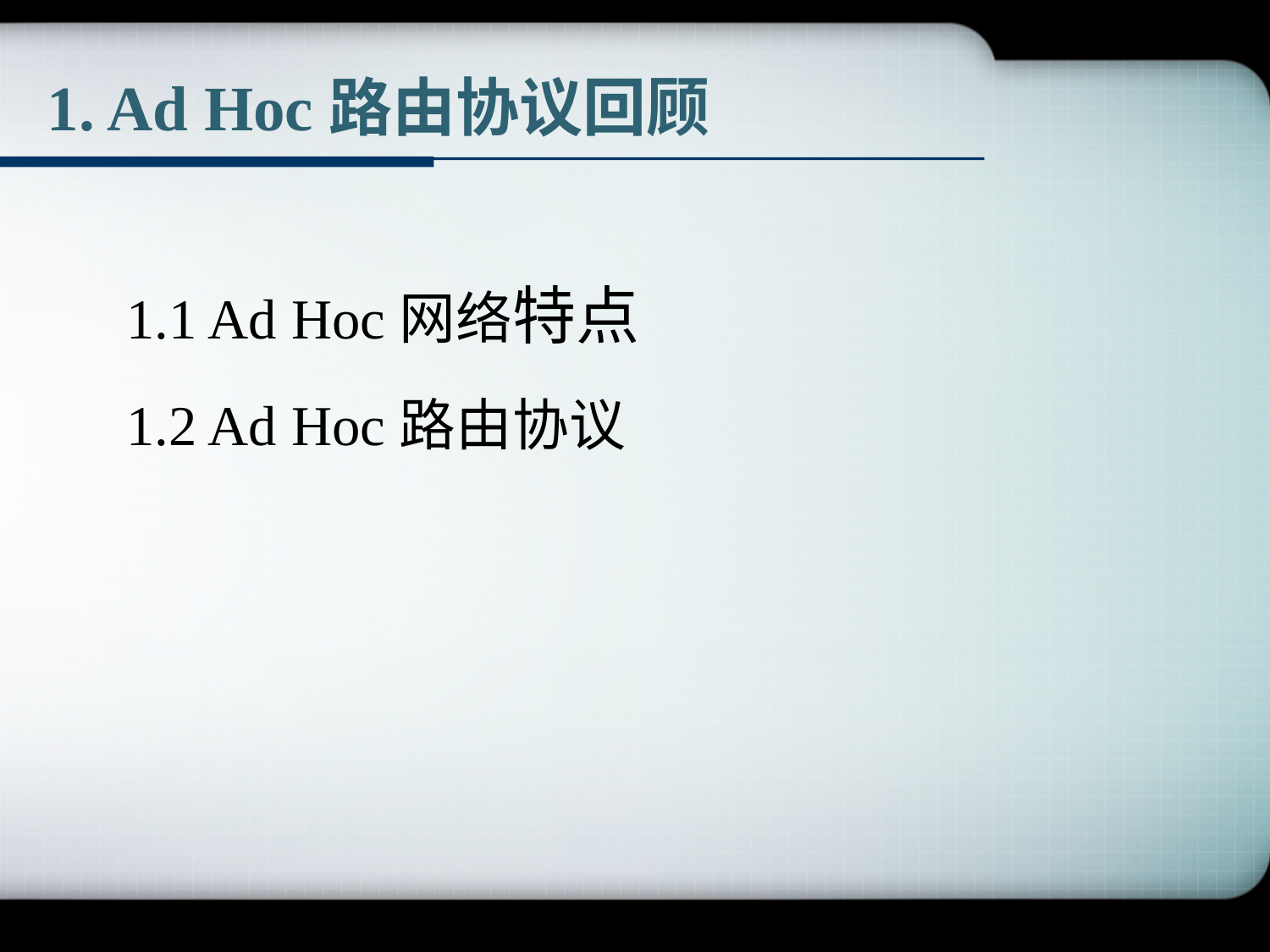

1. Ad Hoc路由协议回顾
1.1 Ad Hoc网络特点
1.2 Ad Hoc路由协议